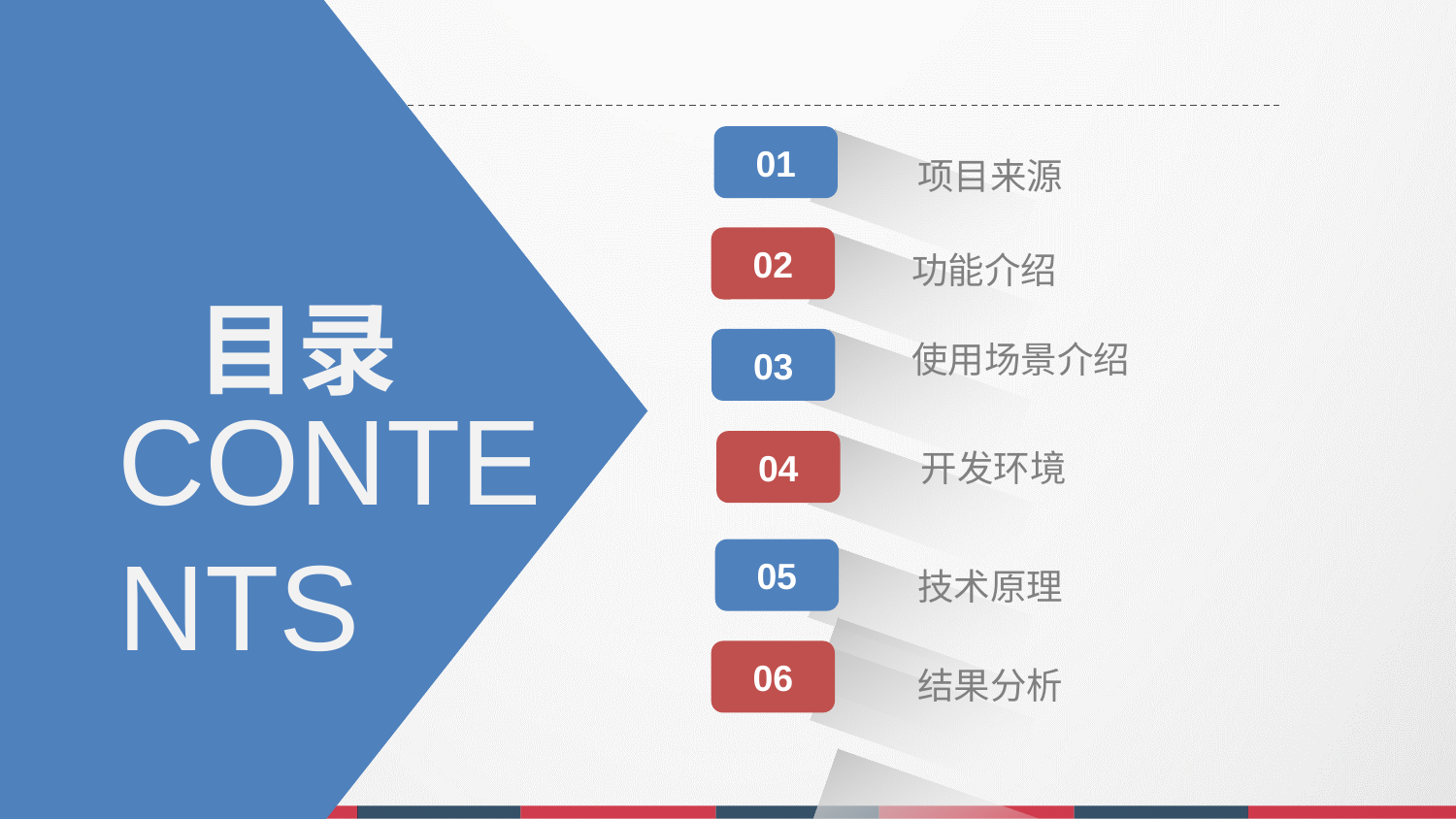

01
项目来源

功能介绍
02

目录
03
使用场景介绍

CONTENTS

04

开发环境

技术原理
04
05

结果分析
4
06